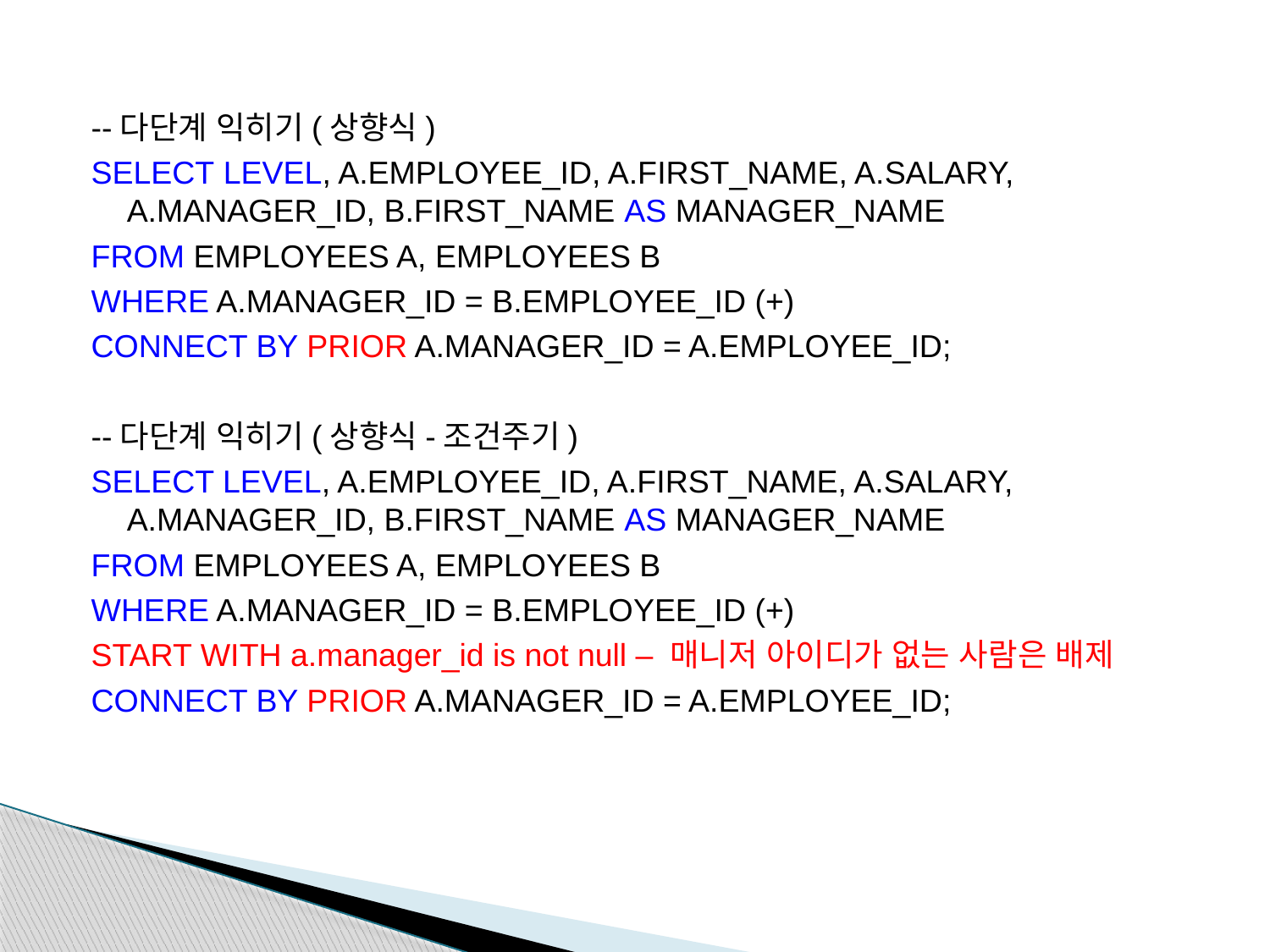

--다단계 익히기(상향식)
SELECT LEVEL, A.EMPLOYEE_ID, A.FIRST_NAME, A.SALARY, A.MANAGER_ID, B.FIRST_NAME AS MANAGER_NAME
FROM EMPLOYEES A, EMPLOYEES B
WHERE A.MANAGER_ID = B.EMPLOYEE_ID (+)
CONNECT BY PRIOR A.MANAGER_ID = A.EMPLOYEE_ID;

--다단계 익히기(상향식-조건주기)
SELECT LEVEL, A.EMPLOYEE_ID, A.FIRST_NAME, A.SALARY, A.MANAGER_ID, B.FIRST_NAME AS MANAGER_NAME
FROM EMPLOYEES A, EMPLOYEES B
WHERE A.MANAGER_ID = B.EMPLOYEE_ID (+)
START WITH a.manager_id is not null – 매니저 아이디가 없는 사람은 배제
CONNECT BY PRIOR A.MANAGER_ID = A.EMPLOYEE_ID;